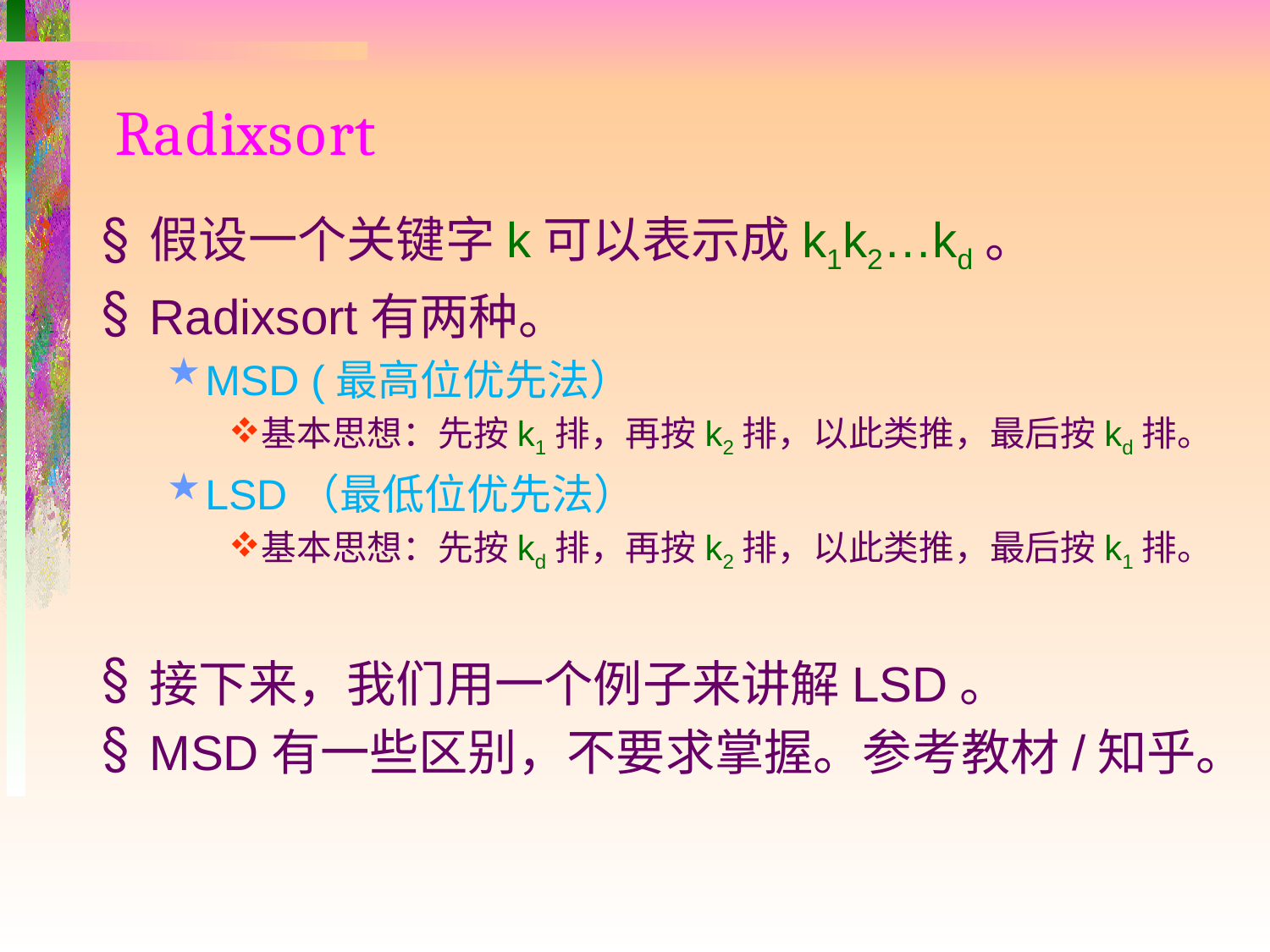

# Radixsort
假设一个关键字k可以表示成k1k2…kd。
Radixsort有两种。
MSD (最高位优先法）
基本思想：先按k1排，再按k2排，以此类推，最后按kd排。
LSD（最低位优先法）
基本思想：先按kd排，再按k2排，以此类推，最后按k1排。

接下来，我们用一个例子来讲解LSD。
MSD有一些区别，不要求掌握。参考教材/知乎。